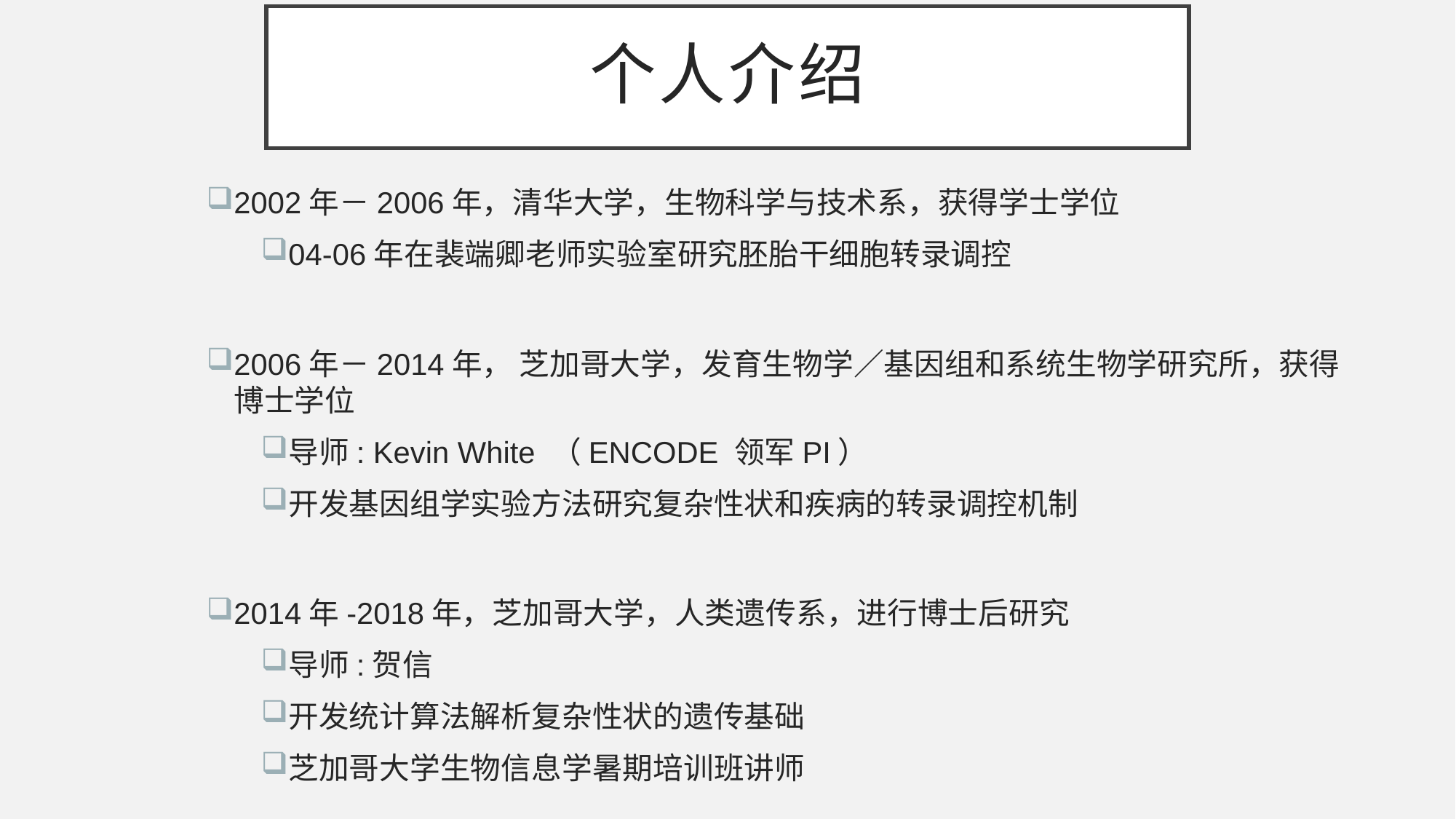

# 个人介绍
2002年－2006年，清华大学，生物科学与技术系，获得学士学位
04-06年在裴端卿老师实验室研究胚胎干细胞转录调控

2006年－2014年， 芝加哥大学，发育生物学／基因组和系统生物学研究所，获得博士学位
导师: Kevin White （ENCODE 领军PI）
开发基因组学实验方法研究复杂性状和疾病的转录调控机制

2014年-2018年，芝加哥大学，人类遗传系，进行博士后研究
导师:贺信
开发统计算法解析复杂性状的遗传基础
芝加哥大学生物信息学暑期培训班讲师